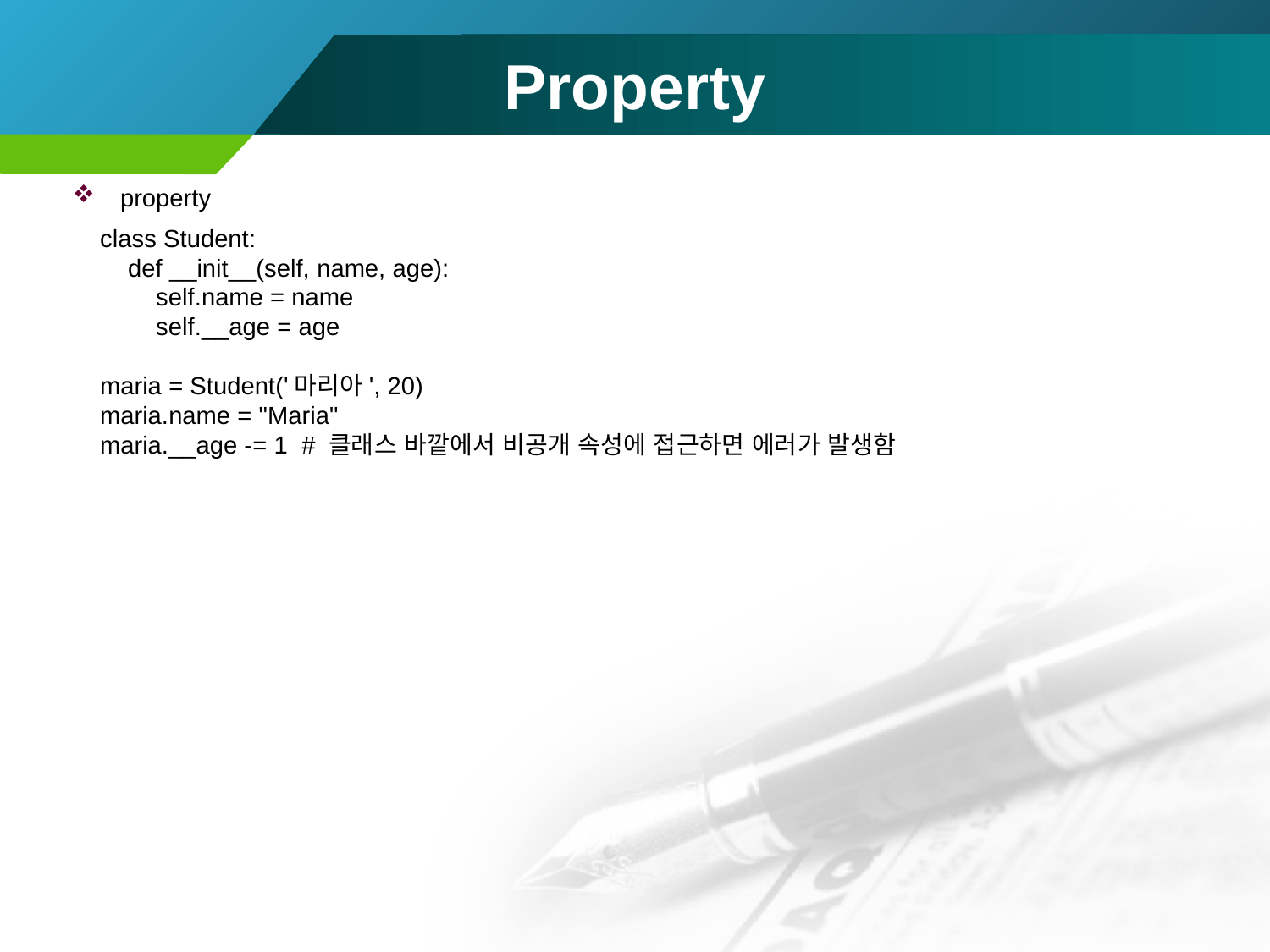

# Property
property
class Student:
    def __init__(self, name, age):
        self.name = name
        self.__age = age

maria = Student('마리아', 20)
maria.name = "Maria"
maria.__age -= 1  # 클래스 바깥에서 비공개 속성에 접근하면 에러가 발생함